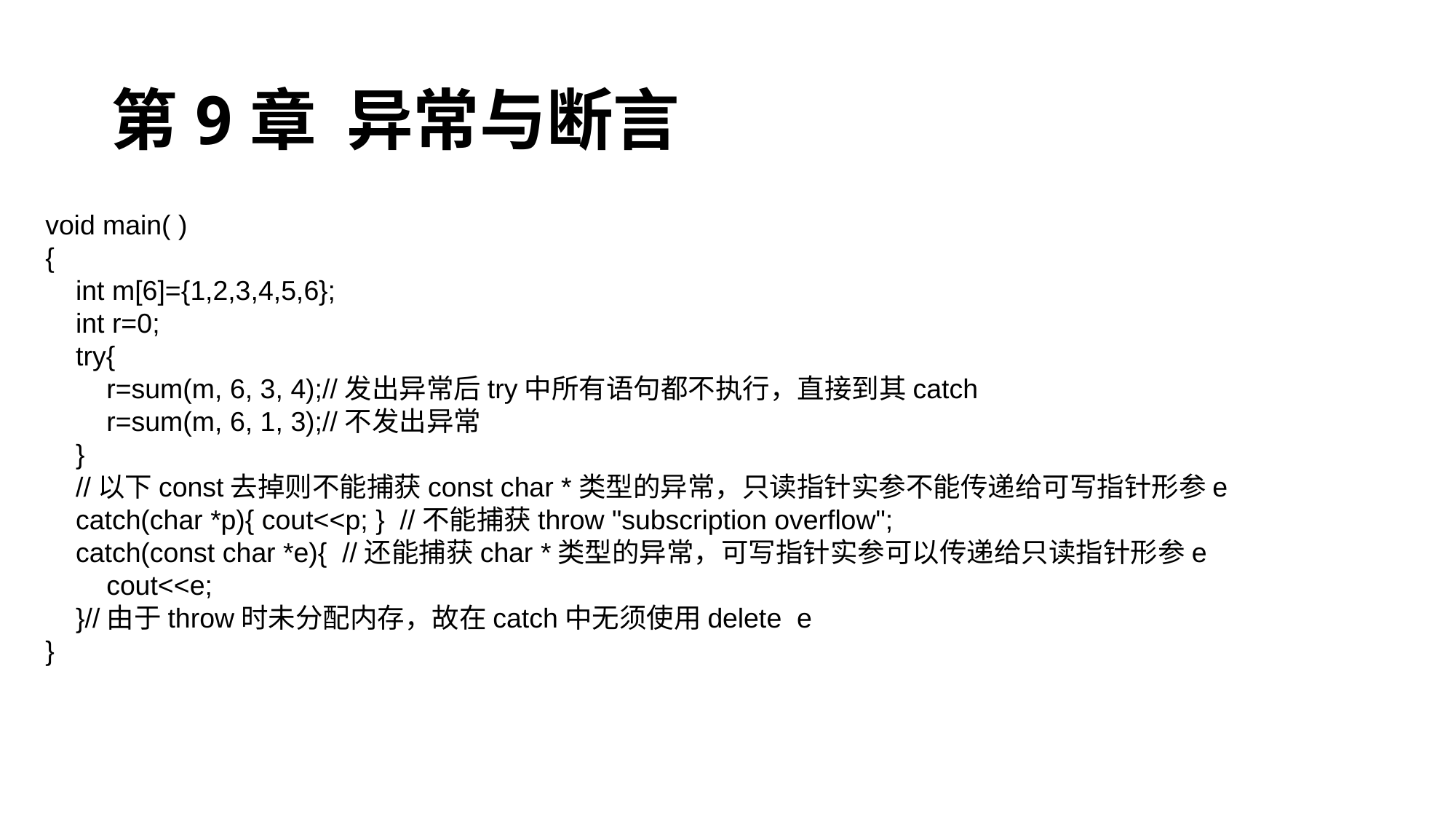

# 第9章  异常与断言
void main( )
{
    int m[6]={1,2,3,4,5,6};
    int r=0;
    try{
        r=sum(m, 6, 3, 4);//发出异常后try中所有语句都不执行，直接到其catch
        r=sum(m, 6, 1, 3);//不发出异常
    }
    //以下const去掉则不能捕获const char *类型的异常，只读指针实参不能传递给可写指针形参e
    catch(char *p){ cout<<p; }  //不能捕获throw "subscription overflow";
    catch(const char *e){  //还能捕获char *类型的异常，可写指针实参可以传递给只读指针形参e
        cout<<e;
    }//由于throw时未分配内存，故在catch中无须使用delete  e
}